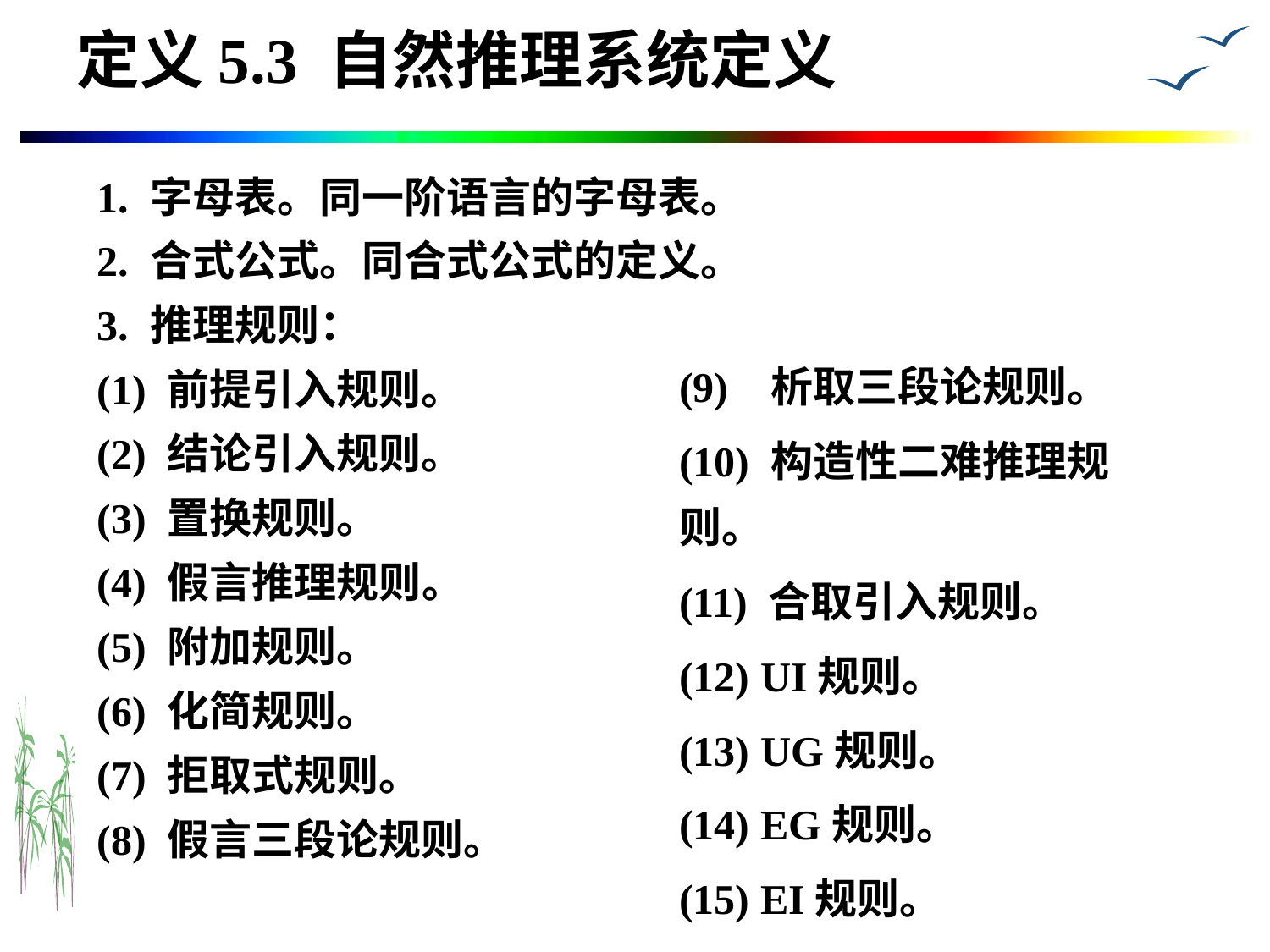

# 定义5.3 自然推理系统定义
1. 字母表。同一阶语言的字母表。
2. 合式公式。同合式公式的定义。
3. 推理规则：
(1) 前提引入规则。
(2) 结论引入规则。
(3) 置换规则。
(4) 假言推理规则。
(5) 附加规则。
(6) 化简规则。
(7) 拒取式规则。
(8) 假言三段论规则。
(9)   析取三段论规则。
(10) 构造性二难推理规则。
(11) 合取引入规则。
(12) UI规则。
(13) UG规则。
(14) EG规则。
(15) EI规则。